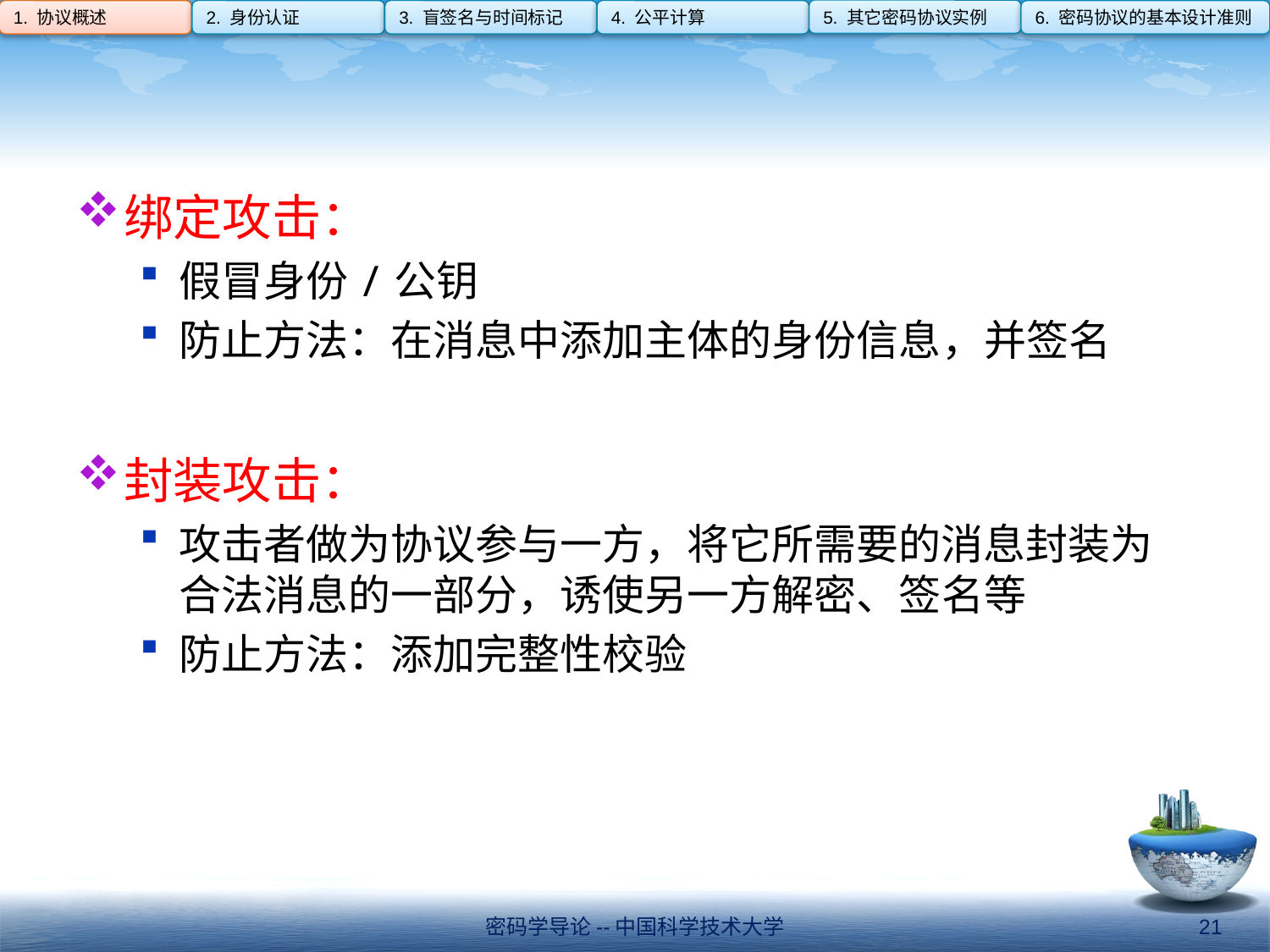

5. 其它密码协议实例
1. 协议概述
2. 身份认证
3. 盲签名与时间标记
4. 公平计算
6. 密码协议的基本设计准则
#
绑定攻击：
假冒身份/公钥
防止方法：在消息中添加主体的身份信息，并签名

封装攻击：
攻击者做为协议参与一方，将它所需要的消息封装为合法消息的一部分，诱使另一方解密、签名等
防止方法：添加完整性校验
密码学导论--中国科学技术大学
21